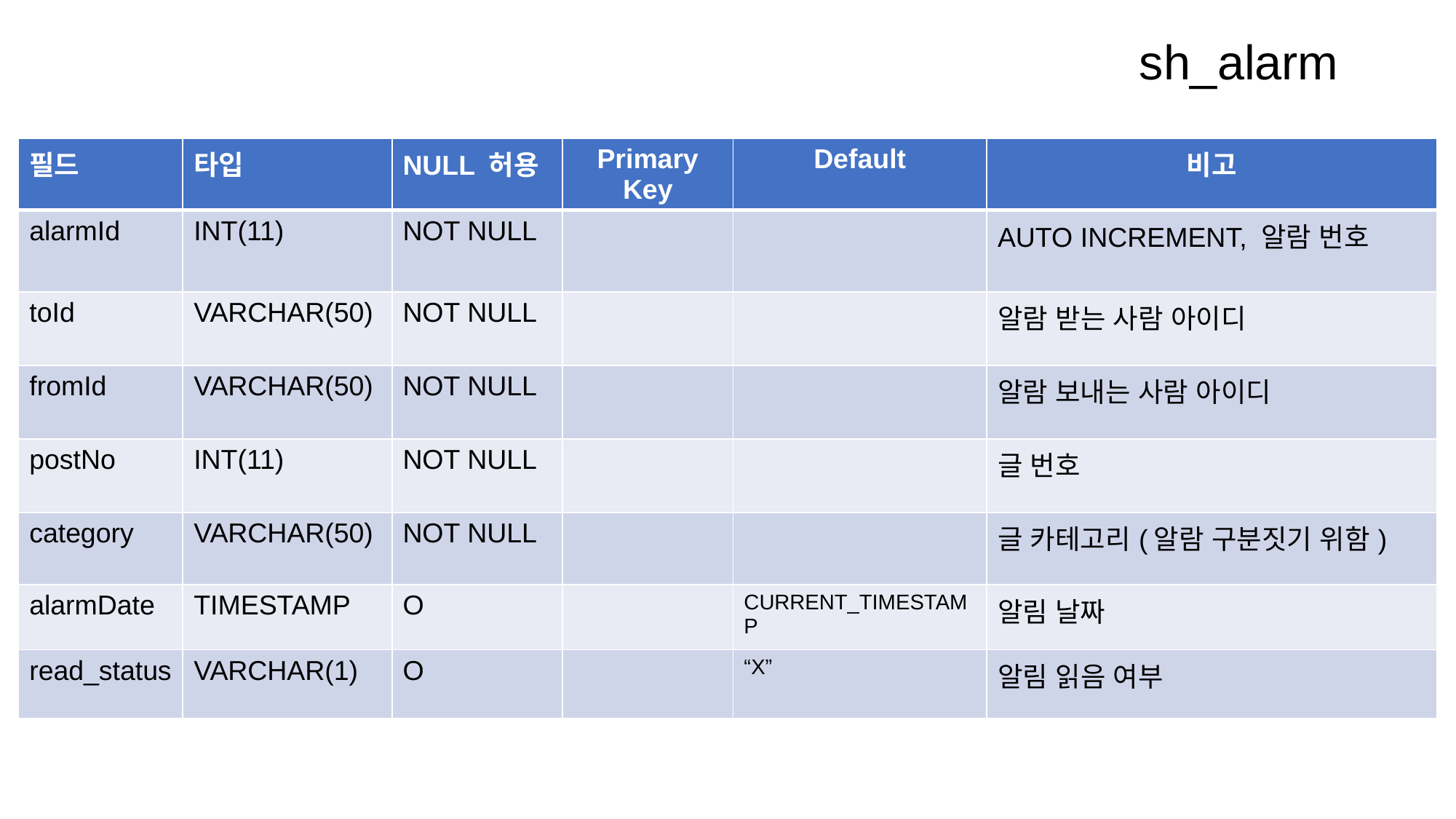

sh_alarm
| 필드 | 타입 | NULL 허용 | Primary Key | Default | 비고 |
| --- | --- | --- | --- | --- | --- |
| alarmId | INT(11) | NOT NULL |  |  | AUTO INCREMENT, 알람 번호 |
| toId | VARCHAR(50) | NOT NULL |  |  | 알람 받는 사람 아이디 |
| fromId | VARCHAR(50) | NOT NULL |  |  | 알람 보내는 사람 아이디 |
| postNo | INT(11) | NOT NULL |  |  | 글 번호 |
| category | VARCHAR(50) | NOT NULL |  |  | 글 카테고리(알람 구분짓기 위함) |
| alarmDate | TIMESTAMP | O |  | CURRENT\_TIMESTAMP | 알림 날짜 |
| read\_status | VARCHAR(1) | O |  | “X” | 알림 읽음 여부 |